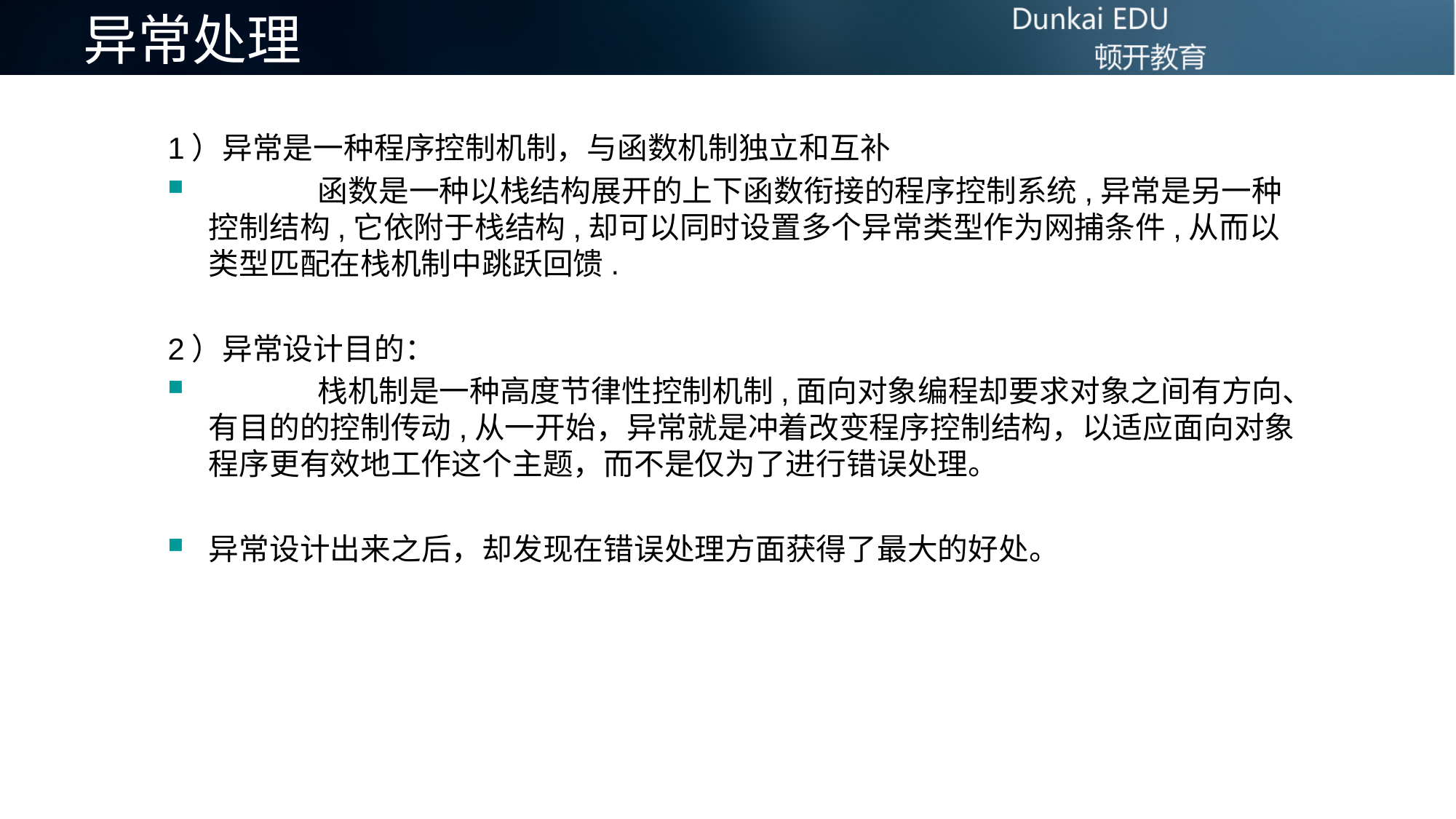

# 异常处理
1）异常是一种程序控制机制，与函数机制独立和互补
　 	函数是一种以栈结构展开的上下函数衔接的程序控制系统,异常是另一种控制结构,它依附于栈结构,却可以同时设置多个异常类型作为网捕条件,从而以类型匹配在栈机制中跳跃回馈.

2）异常设计目的：
   	栈机制是一种高度节律性控制机制,面向对象编程却要求对象之间有方向、有目的的控制传动,从一开始，异常就是冲着改变程序控制结构，以适应面向对象程序更有效地工作这个主题，而不是仅为了进行错误处理。

异常设计出来之后，却发现在错误处理方面获得了最大的好处。